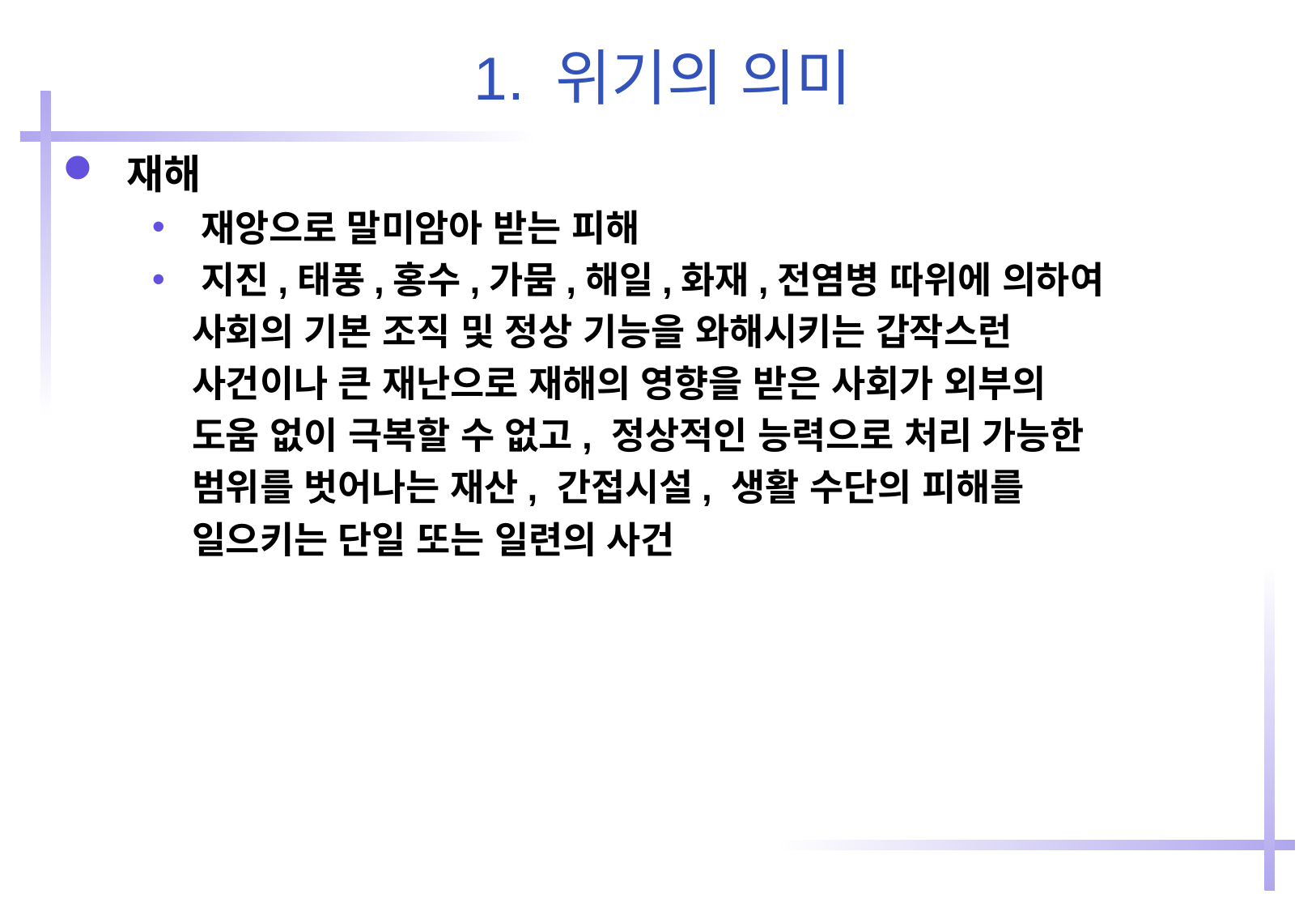

# 1. 위기의 의미
재해
재앙으로 말미암아 받는 피해
지진,태풍,홍수,가뭄,해일,화재,전염병 따위에 의하여
   사회의 기본 조직 및 정상 기능을 와해시키는 갑작스런
   사건이나 큰 재난으로 재해의 영향을 받은 사회가 외부의
   도움 없이 극복할 수 없고, 정상적인 능력으로 처리 가능한
   범위를 벗어나는 재산, 간접시설, 생활 수단의 피해를
   일으키는 단일 또는 일련의 사건